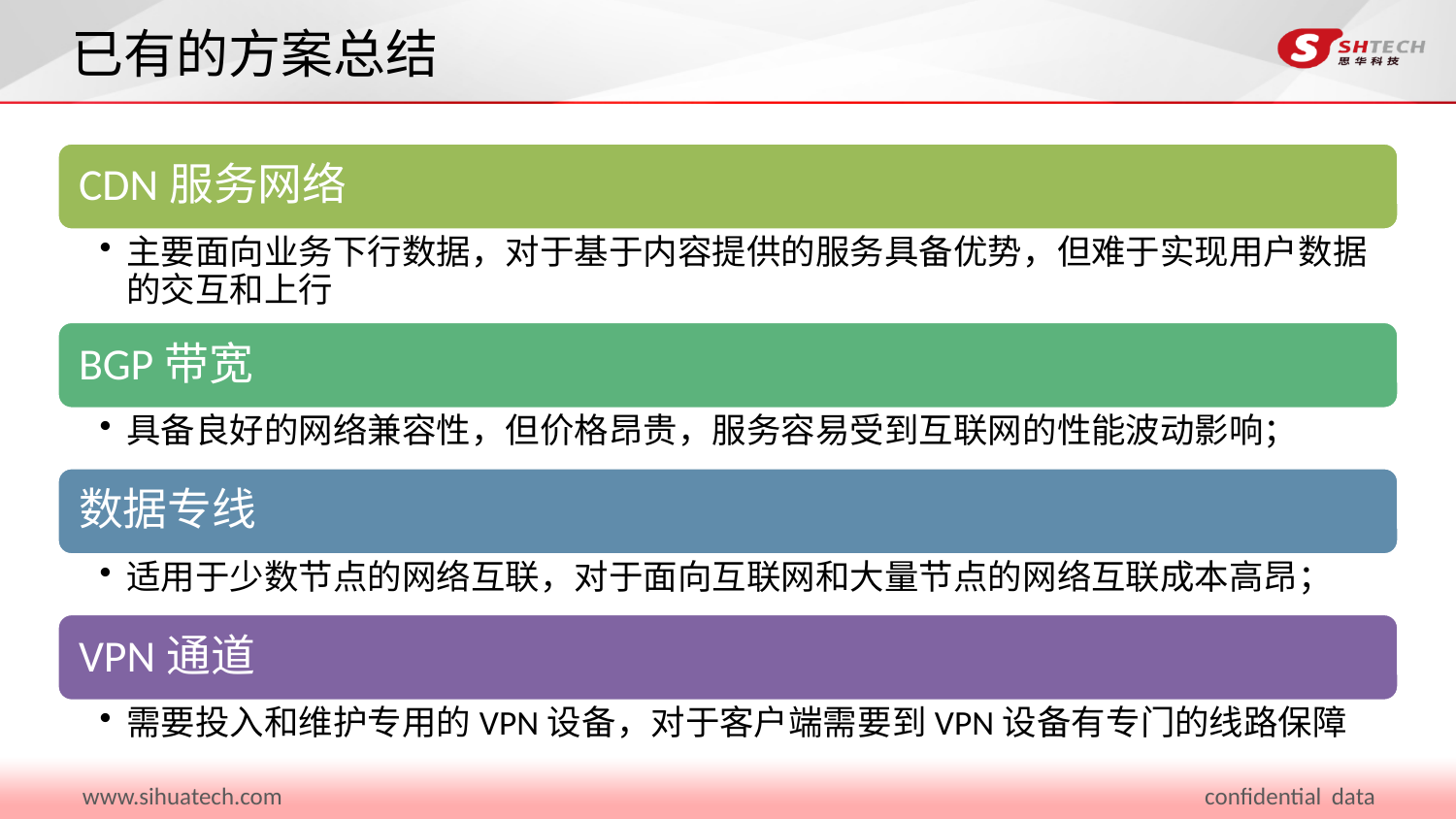

# 已有的方案总结
CDN服务网络
主要面向业务下行数据，对于基于内容提供的服务具备优势，但难于实现用户数据的交互和上行
BGP带宽
具备良好的网络兼容性，但价格昂贵，服务容易受到互联网的性能波动影响；
数据专线
适用于少数节点的网络互联，对于面向互联网和大量节点的网络互联成本高昂；
VPN通道
需要投入和维护专用的VPN设备，对于客户端需要到VPN设备有专门的线路保障